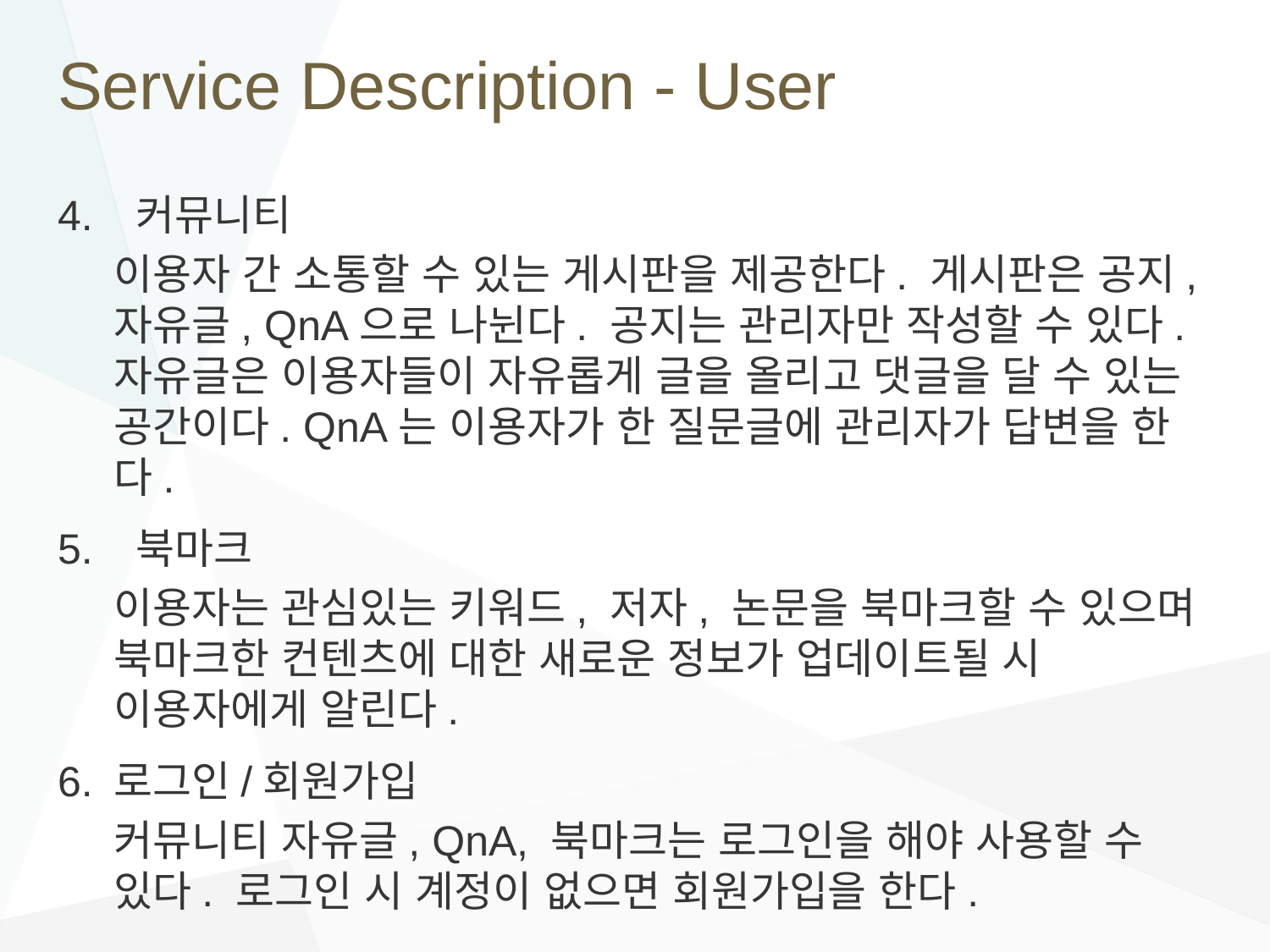

# Service Description - User
4.	 커뮤니티
	이용자 간 소통할 수 있는 게시판을 제공한다. 게시판은 공지, 자유글, QnA으로 나뉜다. 공지는 관리자만 작성할 수 있다. 자유글은 이용자들이 자유롭게 글을 올리고 댓글을 달 수 있는 공간이다. QnA는 이용자가 한 질문글에 관리자가 답변을 한다.

5.	 북마크
	이용자는 관심있는 키워드, 저자, 논문을 북마크할 수 있으며 북마크한 컨텐츠에 대한 새로운 정보가 업데이트될 시 이용자에게 알린다.

6.	로그인/회원가입
	커뮤니티 자유글, QnA, 북마크는 로그인을 해야 사용할 수 있다. 로그인 시 계정이 없으면 회원가입을 한다.